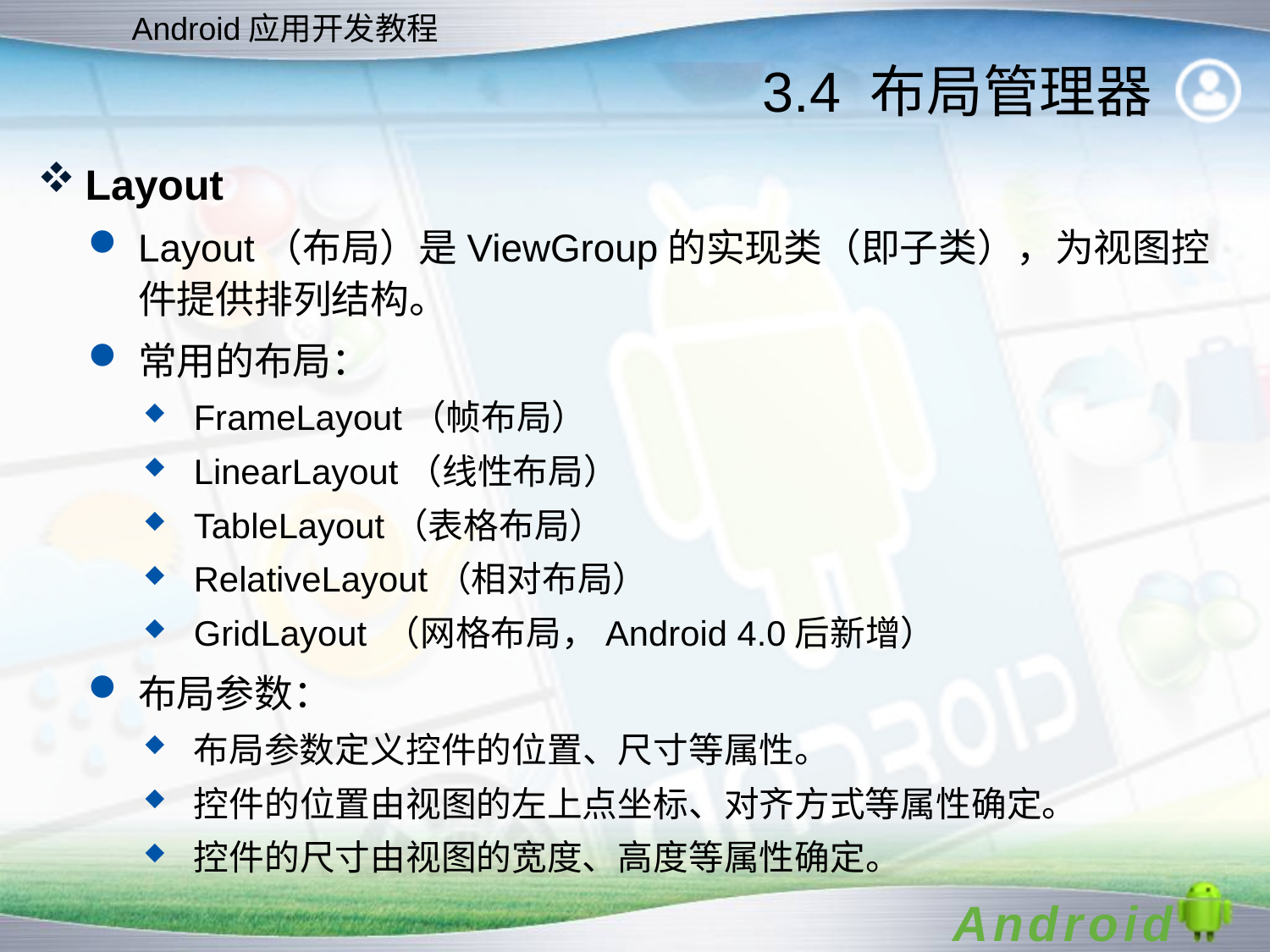

3.4 布局管理器
Layout
Layout（布局）是ViewGroup的实现类（即子类），为视图控件提供排列结构。
常用的布局：
FrameLayout（帧布局）
LinearLayout（线性布局）
TableLayout（表格布局）
RelativeLayout（相对布局）
GridLayout （网格布局，Android 4.0后新增）
布局参数：
布局参数定义控件的位置、尺寸等属性。
控件的位置由视图的左上点坐标、对齐方式等属性确定。
控件的尺寸由视图的宽度、高度等属性确定。